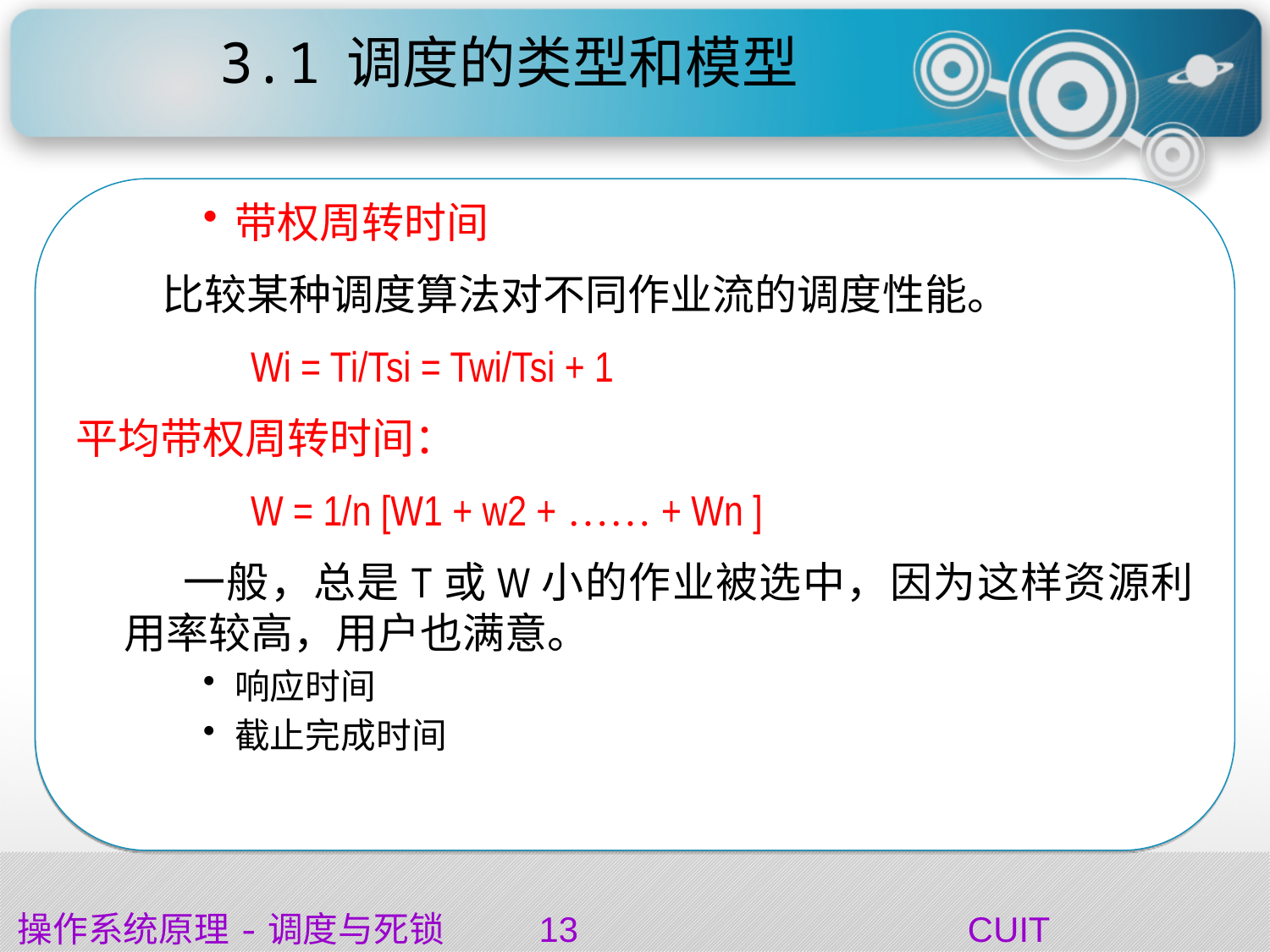

# 3.1	调度的类型和模型
带权周转时间
        比较某种调度算法对不同作业流的调度性能。
		Wi = Ti/Tsi = Twi/Tsi + 1
平均带权周转时间：
  		W = 1/n [W1 + w2 + …… + Wn ]
         一般，总是T或W小的作业被选中，因为这样资源利用率较高，用户也满意。
响应时间
截止完成时间